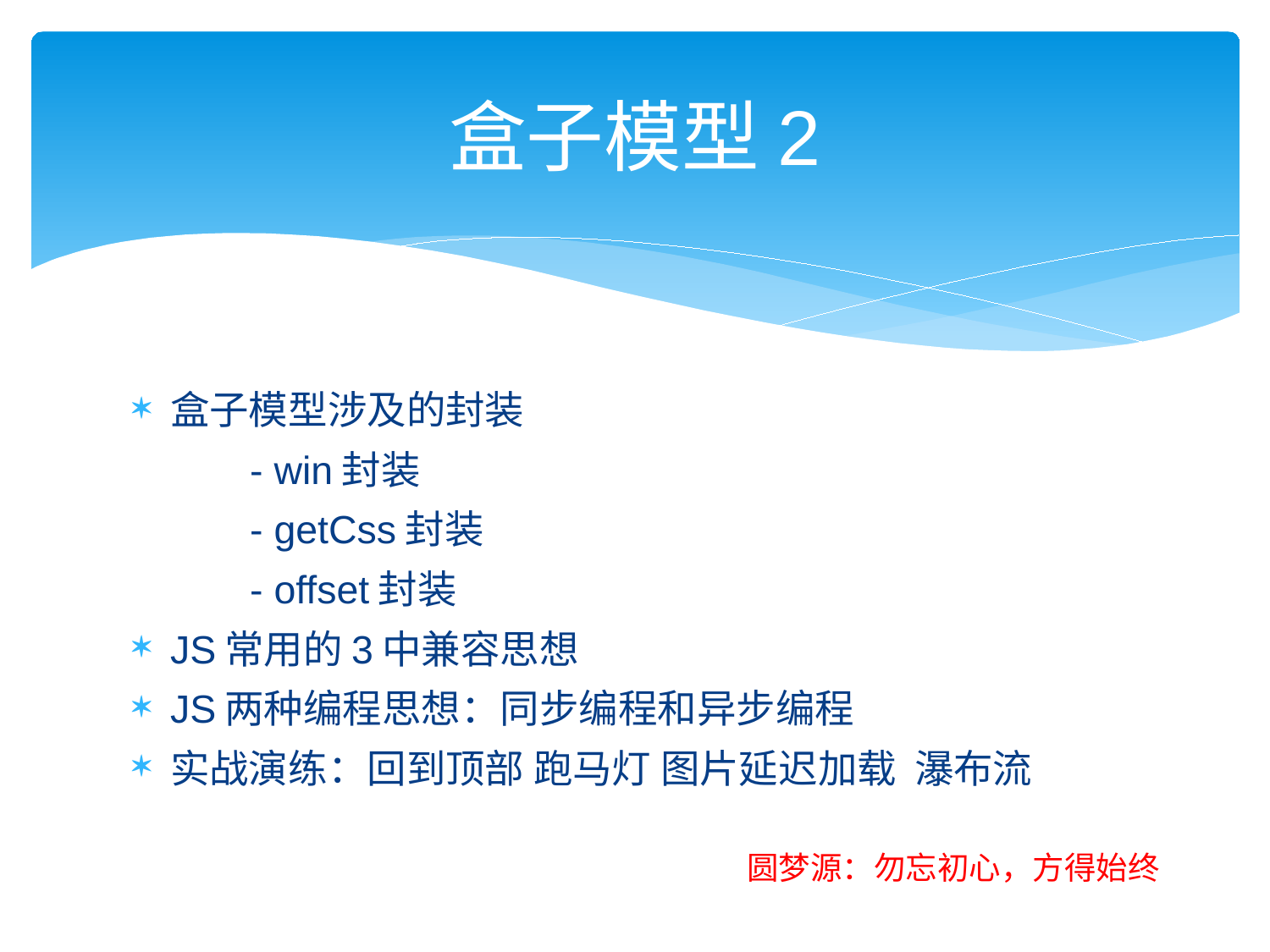

# 盒子模型2

盒子模型涉及的封装
	- win封装
	- getCss封装
	- offset封装
JS常用的3中兼容思想
JS两种编程思想：同步编程和异步编程
实战演练：回到顶部 跑马灯 图片延迟加载  瀑布流